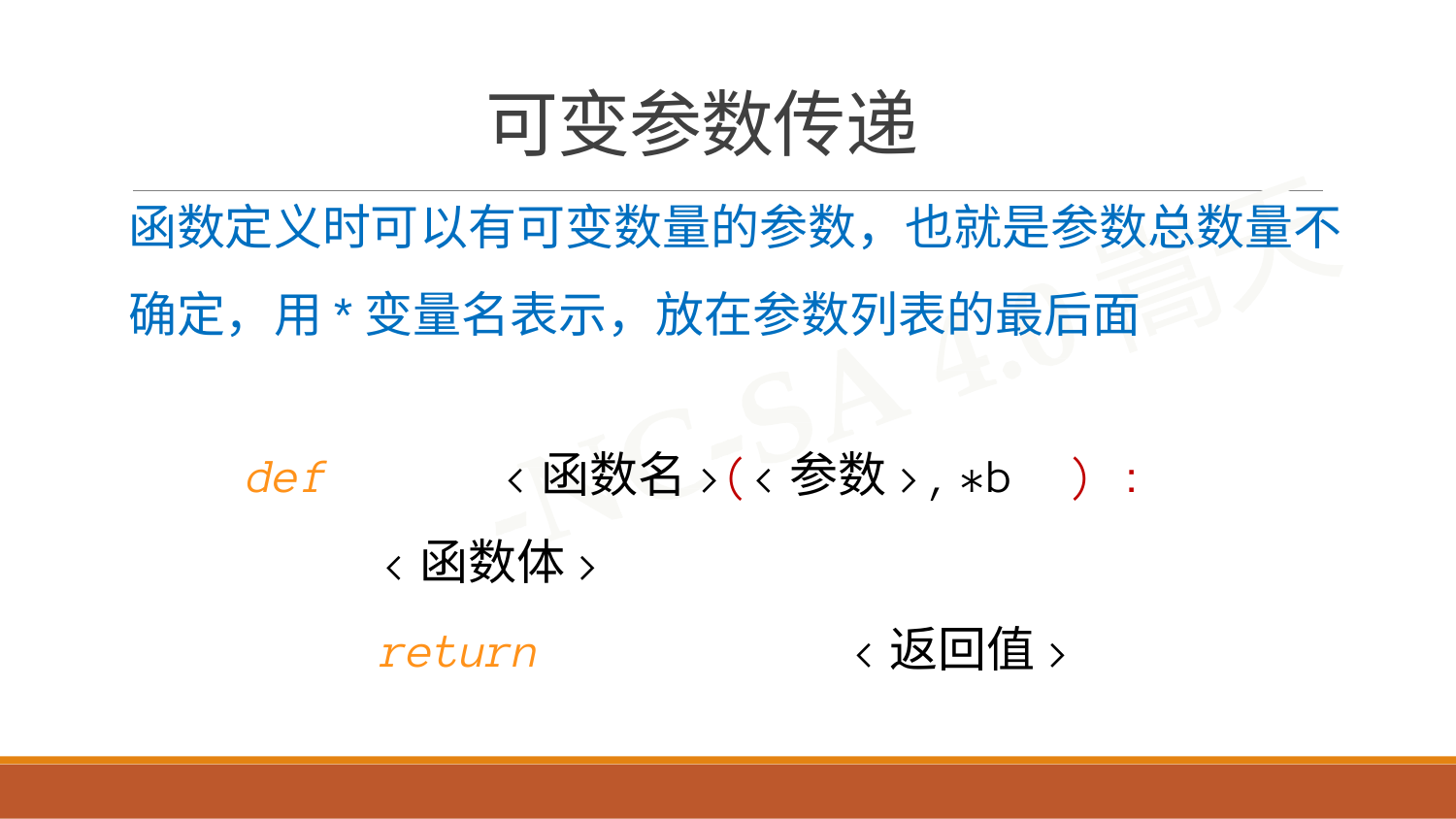

# 可变参数传递
函数定义时可以有可变数量的参数，也就是参数总数量不确定，用*变量名表示，放在参数列表的最后面

def	<函数名>(<参数>,	*b	) :
<函数体>
return	<返回值>